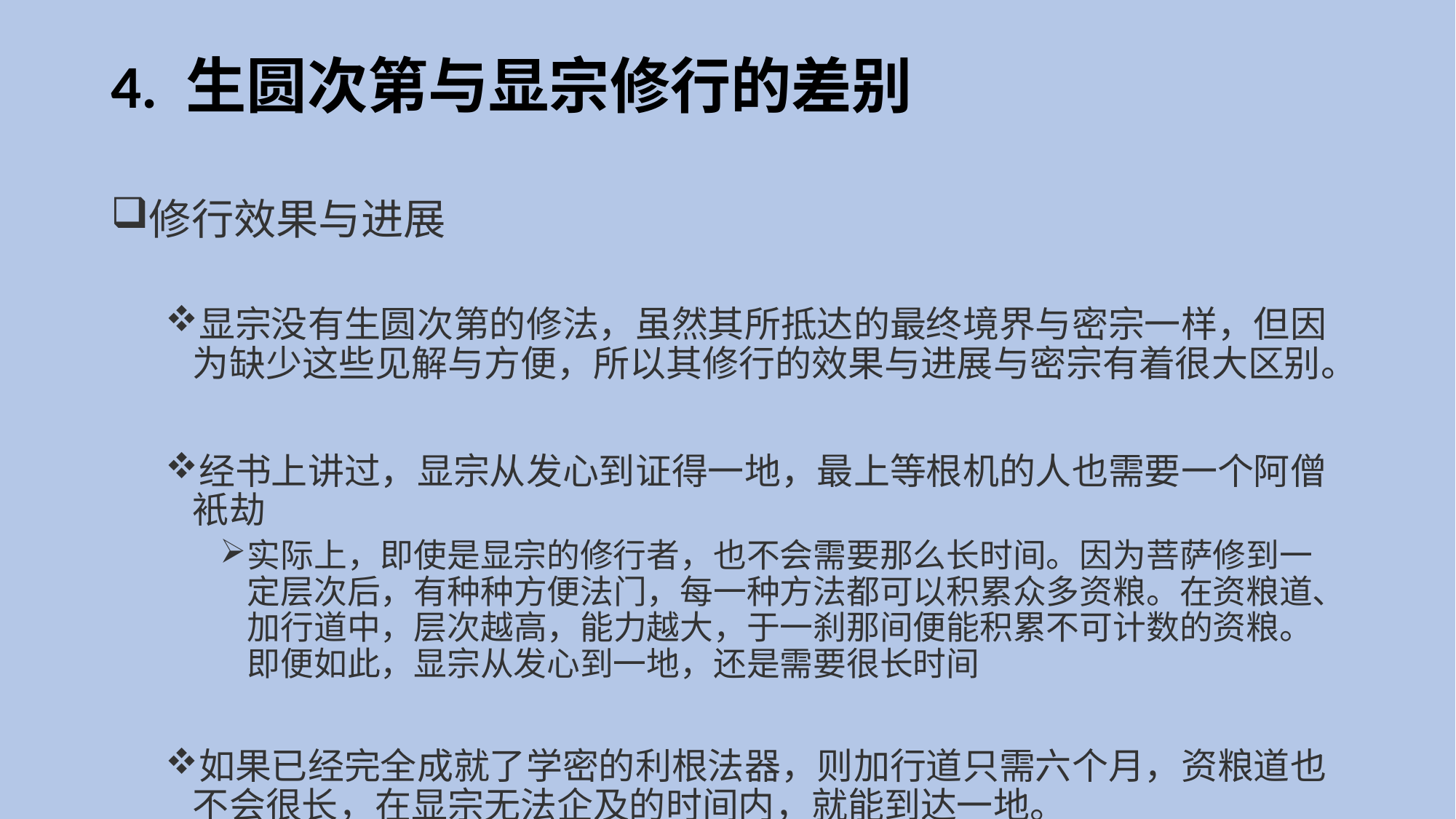

# 4. 生圆次第与显宗修行的差别

修行效果与进展

显宗没有生圆次第的修法，虽然其所抵达的最终境界与密宗一样，但因为缺少这些见解与方便，所以其修行的效果与进展与密宗有着很大区别。

经书上讲过，显宗从发心到证得一地，最上等根机的人也需要一个阿僧衹劫
实际上，即使是显宗的修行者，也不会需要那么长时间。因为菩萨修到一定层次后，有种种方便法门，每一种方法都可以积累众多资粮。在资粮道、加行道中，层次越高，能力越大，于一刹那间便能积累不可计数的资粮。即便如此，显宗从发心到一地，还是需要很长时间

如果已经完全成就了学密的利根法器，则加行道只需六个月，资粮道也不会很长，在显宗无法企及的时间内，就能到达一地。